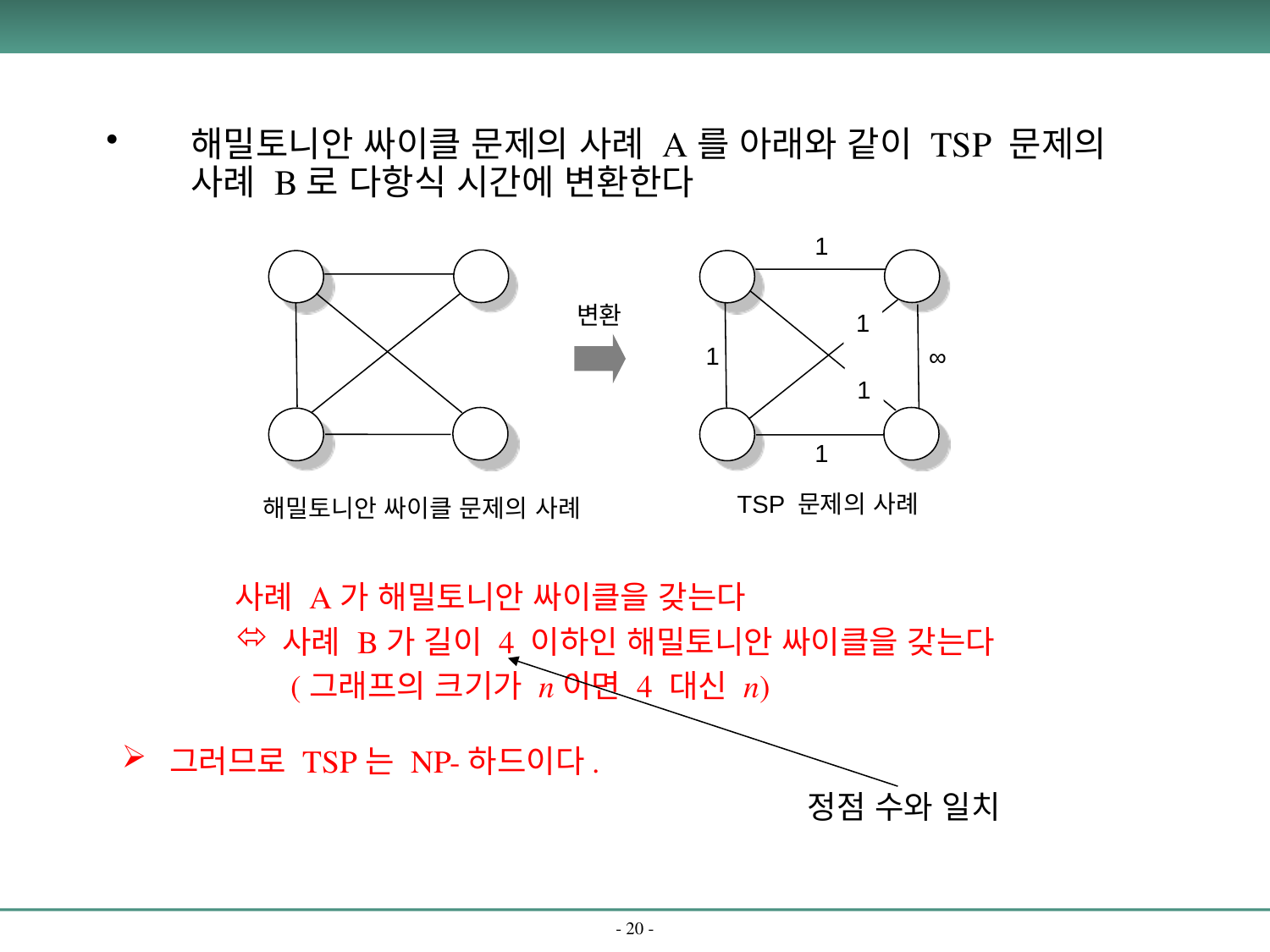

해밀토니안 싸이클 문제의 사례 A를 아래와 같이 TSP 문제의 사례 B로 다항식 시간에 변환한다
1

변환

1

1
∞
1

1

TSP 문제의 사례
해밀토니안 싸이클 문제의 사례
사례 A가 해밀토니안 싸이클을 갖는다
사례 B가 길이 4 이하인 해밀토니안 싸이클을 갖는다
       (그래프의 크기가 n이면 4 대신 n)

그러므로 TSP는 NP-하드이다.
정점 수와 일치